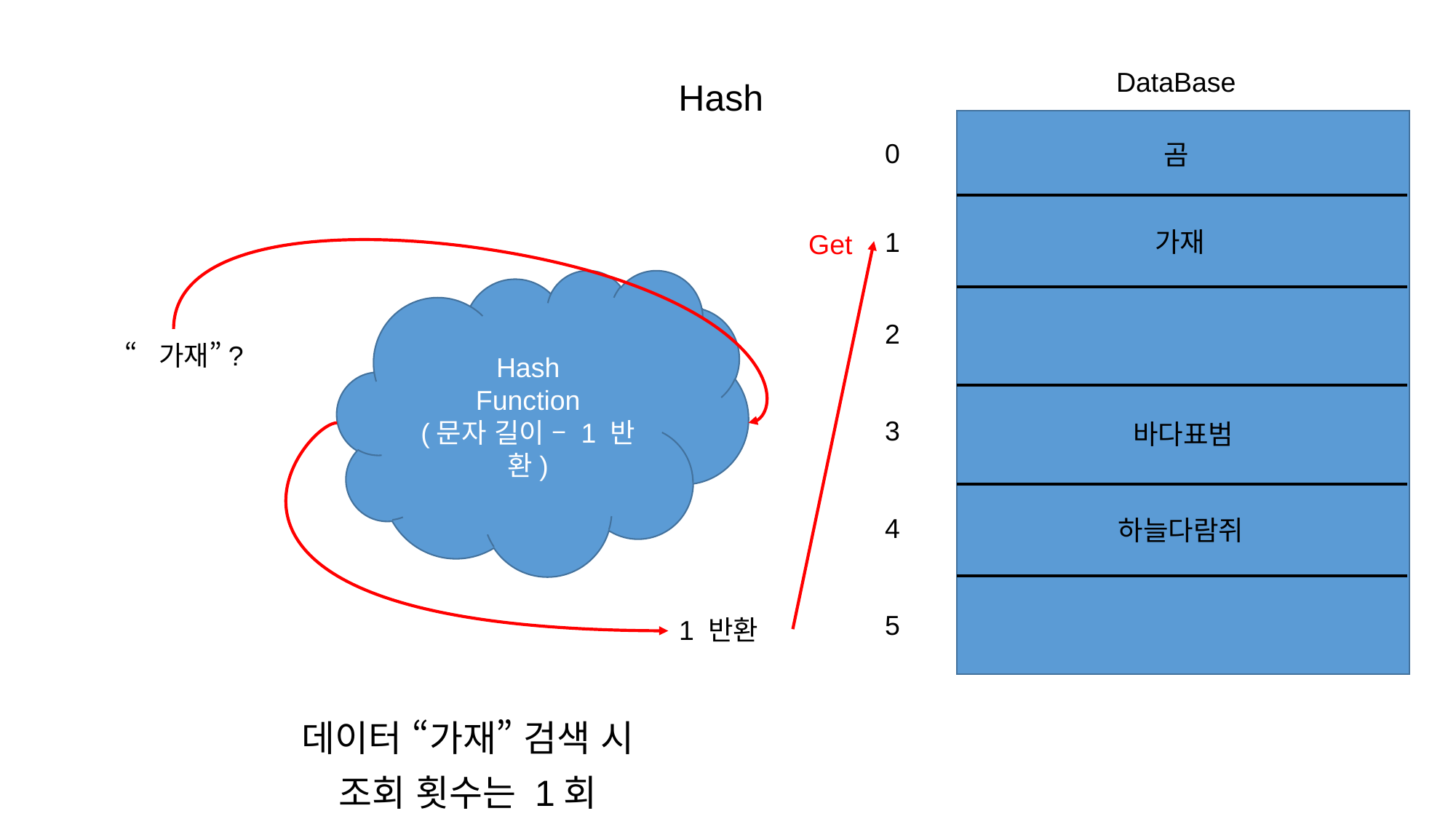

DataBase
Hash

0
곰
1
가재
Get
Hash
Function
(문자 길이 – 1 반환)
2
“가재”?
3
바다표범
4
하늘다람쥐
5
1 반환
데이터 “가재” 검색 시
조회 횟수는 1회